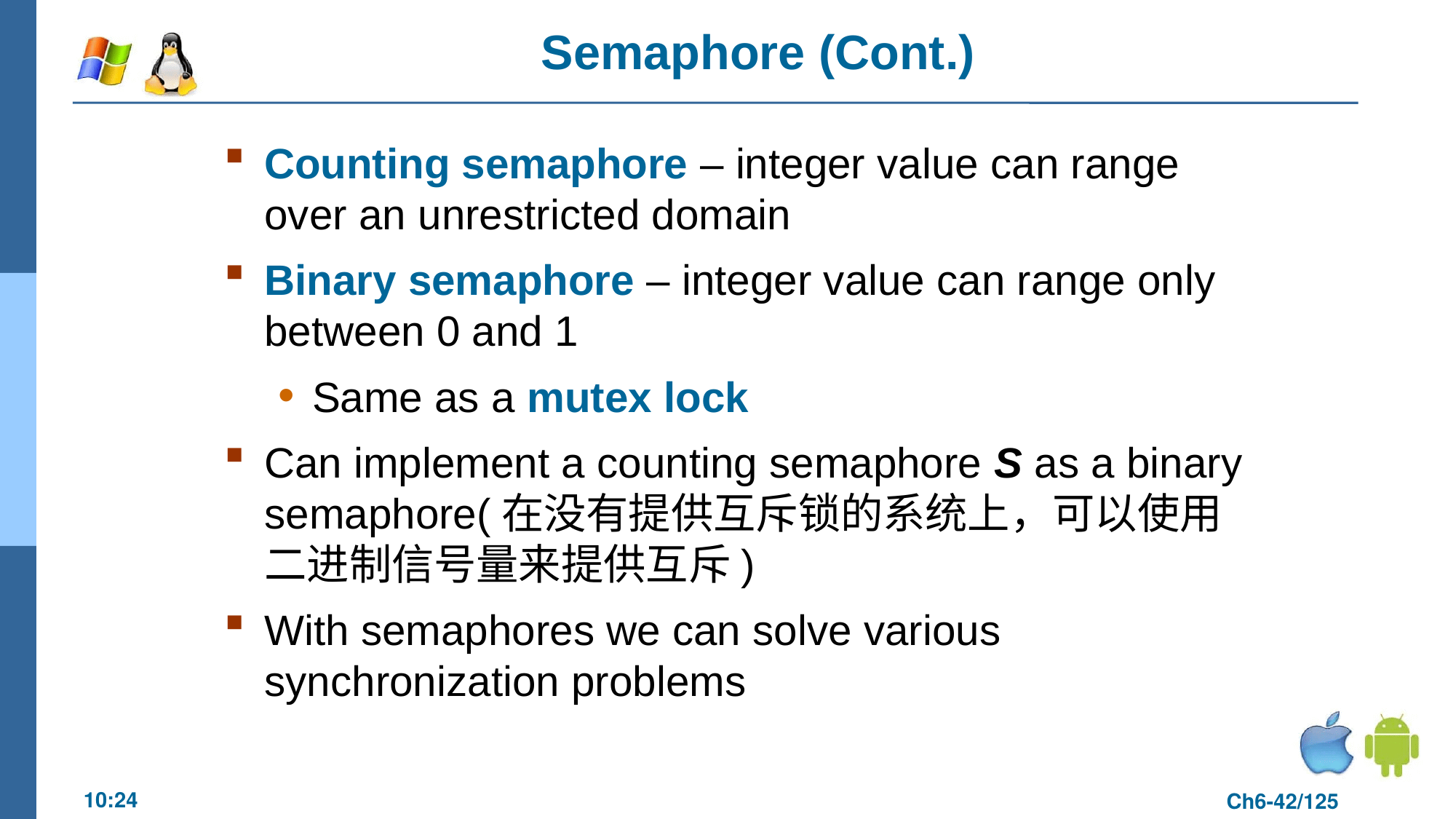

# Semaphore (Cont.)
Counting semaphore – integer value can range over an unrestricted domain
Binary semaphore – integer value can range only between 0 and 1
Same as a mutex lock
Can implement a counting semaphore S as a binary semaphore(在没有提供互斥锁的系统上，可以使用二进制信号量来提供互斥)
With semaphores we can solve various synchronization problems